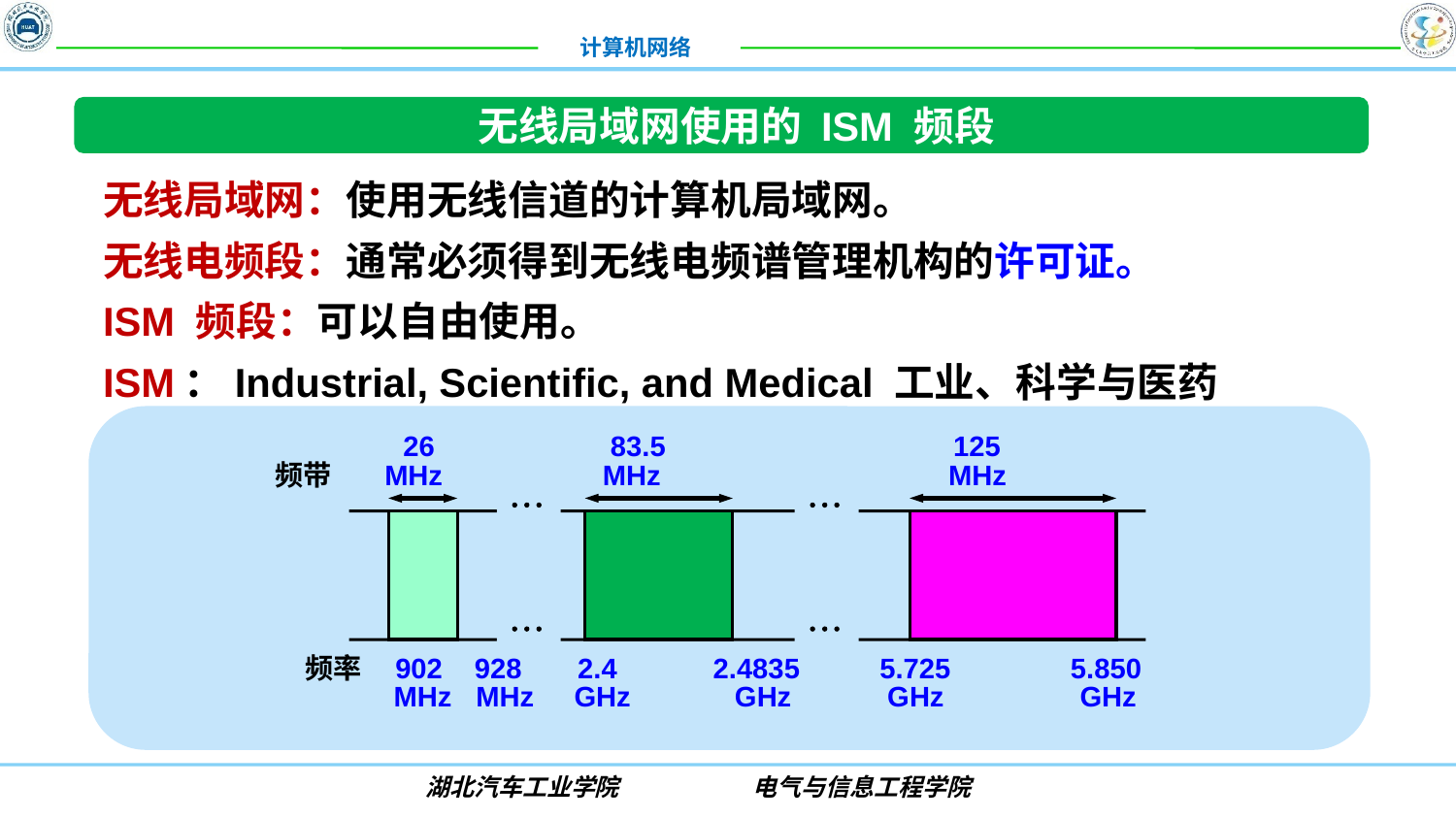

无线局域网使用的 ISM 频段
无线局域网：使用无线信道的计算机局域网。
无线电频段：通常必须得到无线电频谱管理机构的许可证。
ISM 频段：可以自由使用。
ISM：Industrial, Scientific, and Medical 工业、科学与医药

                26                      83.5                                    125
频带       MHz                    MHz                                    MHz

频率    902    928       2.4            2.4835          5.725               5.850
           MHz   MHz     GHz             GHz            GHz                 GHz
…

…

…

…